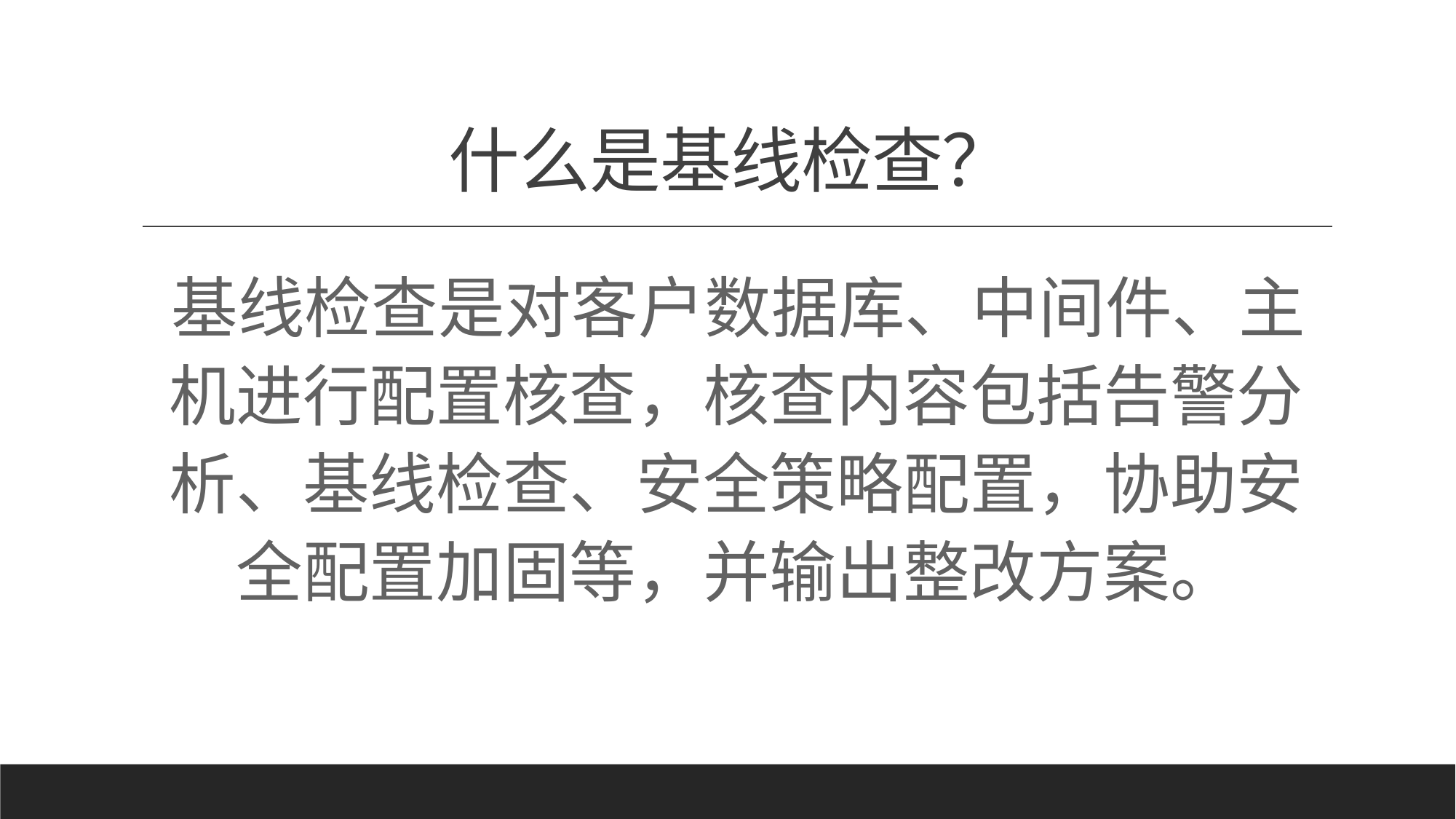

# 什么是基线检查？
基线检查是对客户数据库、中间件、主机进行配置核查，核查内容包括告警分析、基线检查、安全策略配置，协助安全配置加固等，并输出整改方案。